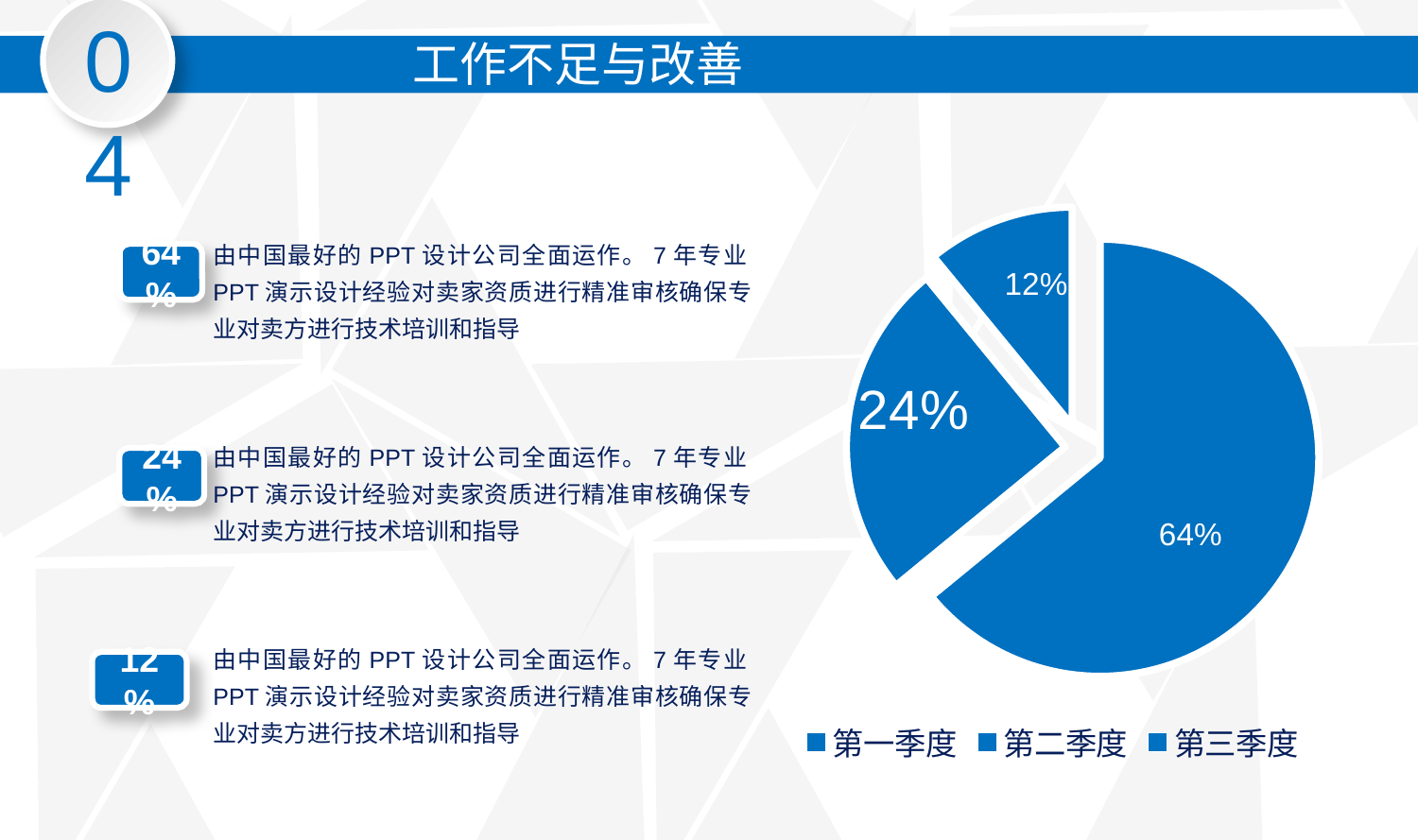

04
工作不足与改善

### Chart

| Category | 销售额 |
|---|---|
| 第一季度 | 8.2 |
| 第二季度 | 3.2 |
| 第三季度 | 1.4 |
由中国最好的PPT设计公司全面运作。7年专业PPT演示设计经验对卖家资质进行精准审核确保专业对卖方进行技术培训和指导
64%
由中国最好的PPT设计公司全面运作。7年专业PPT演示设计经验对卖家资质进行精准审核确保专业对卖方进行技术培训和指导
24%
由中国最好的PPT设计公司全面运作。7年专业PPT演示设计经验对卖家资质进行精准审核确保专业对卖方进行技术培训和指导
12%